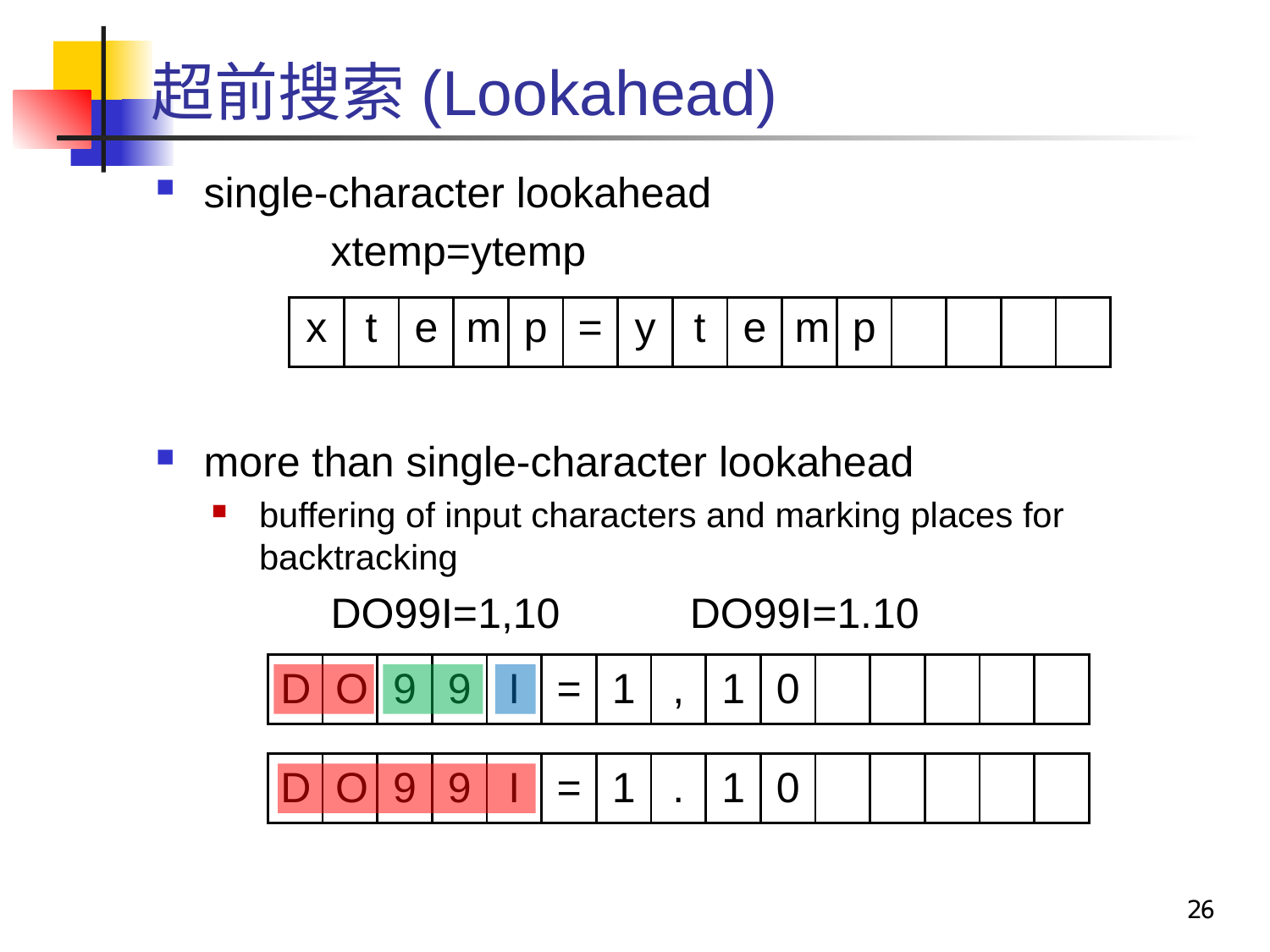

# 超前搜索(Lookahead)
single-character lookahead
		xtemp=ytemp

more than single-character lookahead
buffering of input characters and marking places for backtracking
		DO99I=1,10           DO99I=1.10

| x | t | e | m | p | = | y | t | e | m | p |  |  |  |  |
| --- | --- | --- | --- | --- | --- | --- | --- | --- | --- | --- | --- | --- | --- | --- |
| D | O | 9 | 9 | I | = | 1 | , | 1 | 0 |  |  |  |  |  |
| --- | --- | --- | --- | --- | --- | --- | --- | --- | --- | --- | --- | --- | --- | --- |

| D | O | 9 | 9 | I | = | 1 | . | 1 | 0 |  |  |  |  |  |
| --- | --- | --- | --- | --- | --- | --- | --- | --- | --- | --- | --- | --- | --- | --- |

26